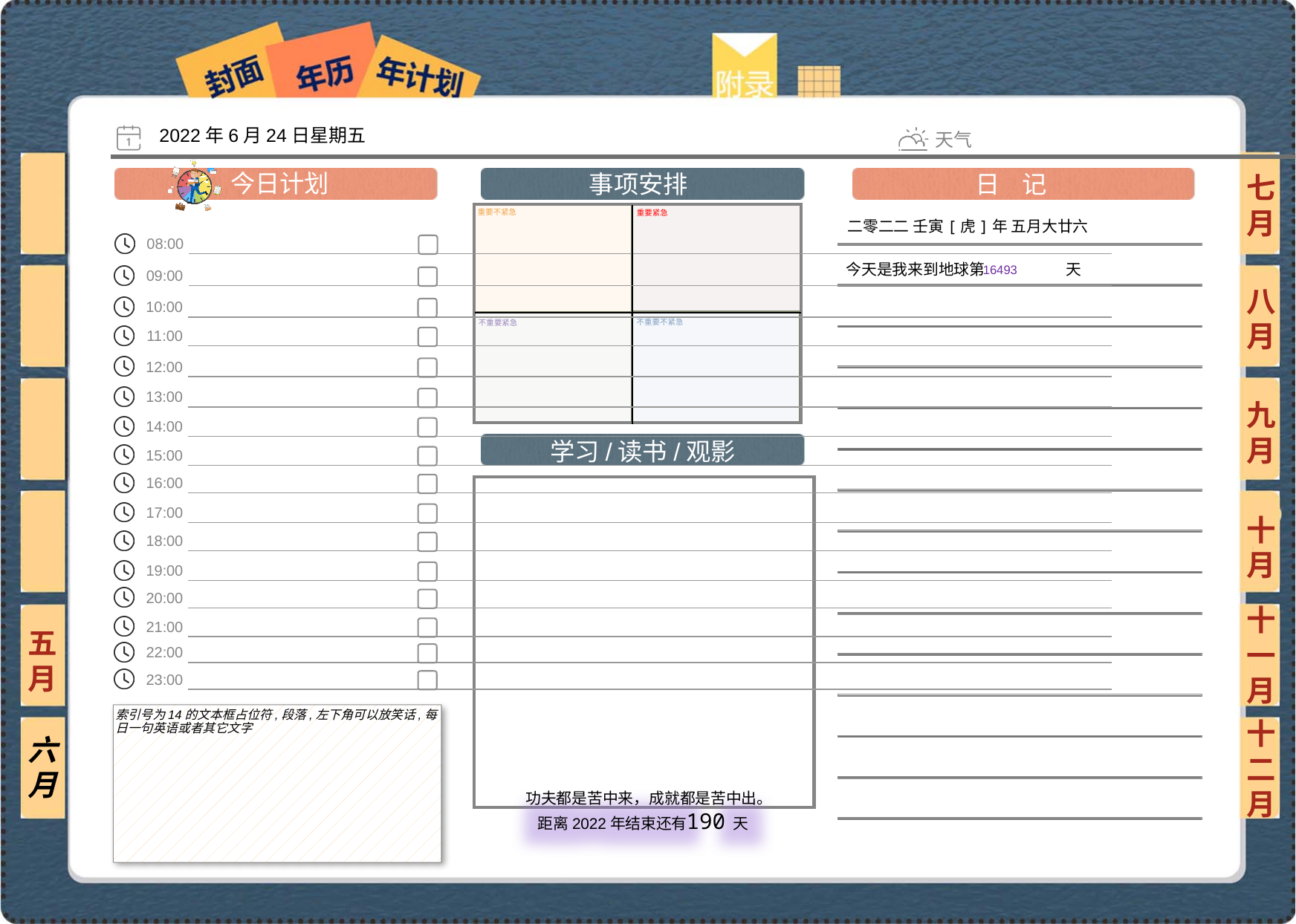

2022年6月24日星期五
七月
二零二二 壬寅[虎]年 五月大廿六
16493
八月
九月
十月
十一月
五月
索引号为14的文本框占位符,段落,左下角可以放笑话,每日一句英语或者其它文字
六月
十二月
190
 功夫都是苦中来，成就都是苦中出。